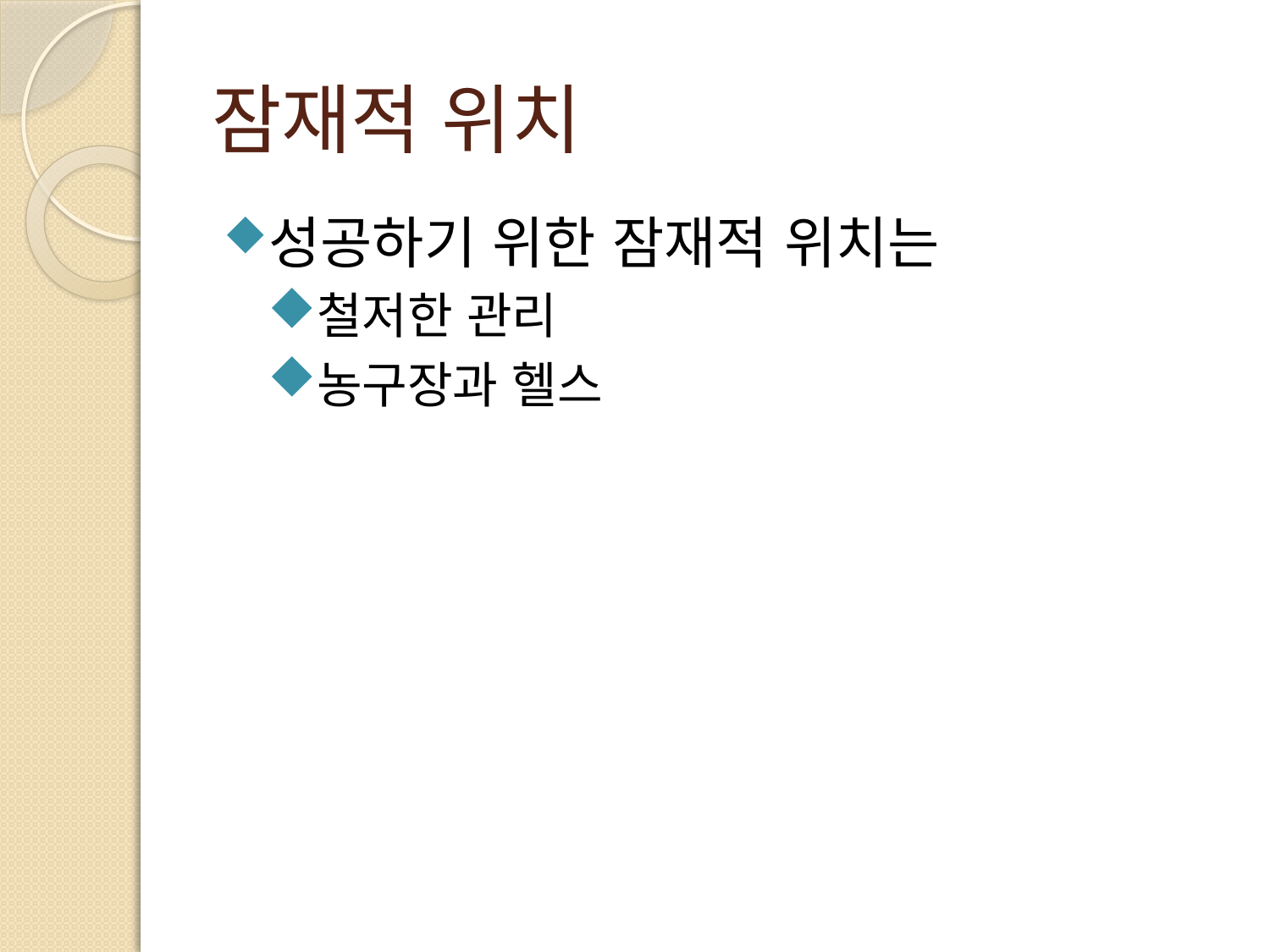

# 잠재적 위치
성공하기 위한 잠재적 위치는
철저한 관리
농구장과 헬스